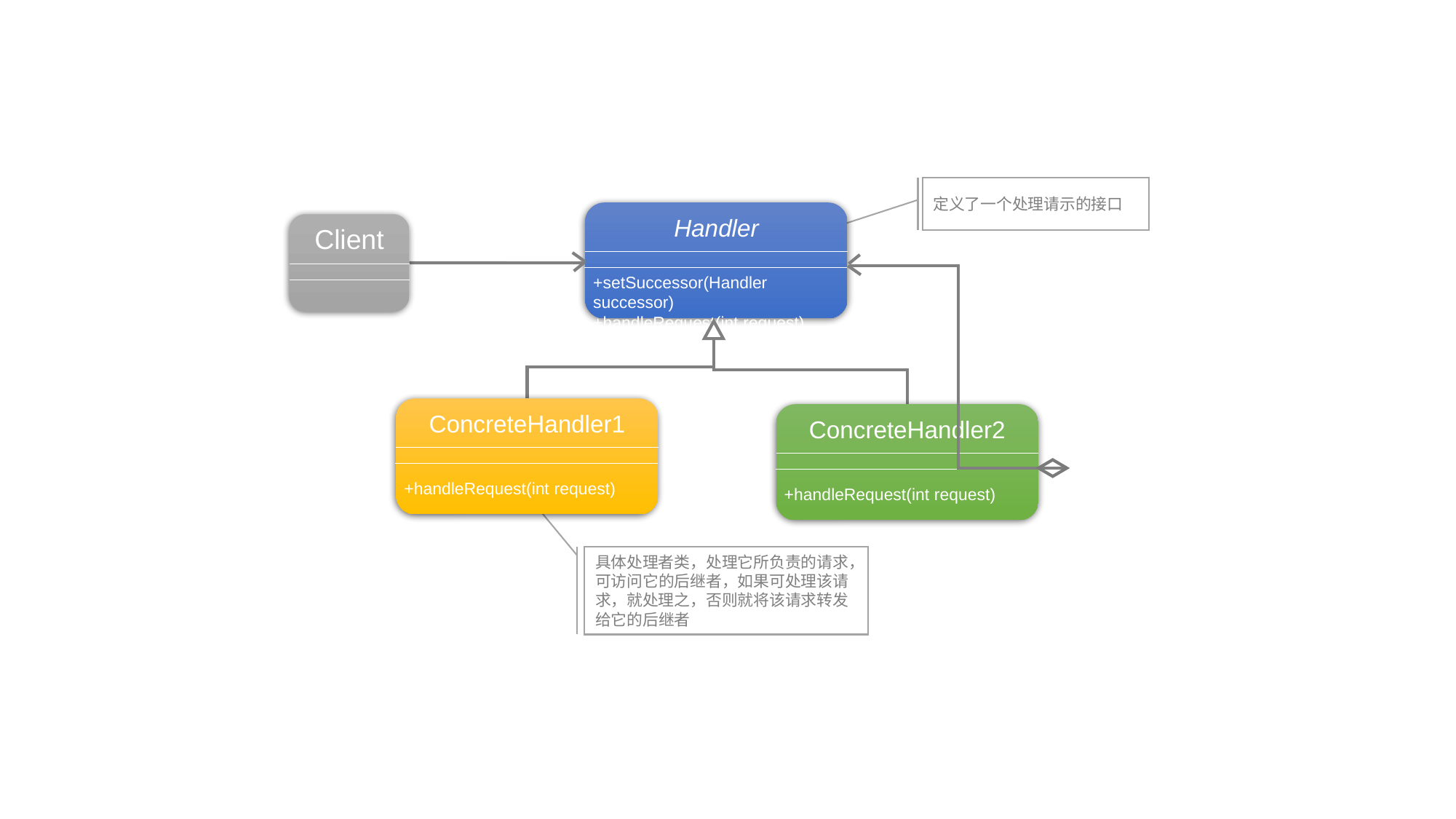

定义了一个处理请示的接口

Handler
+setSuccessor(Handler successor)
+handleRequest(int request)

Client

ConcreteHandler1
+handleRequest(int request)

ConcreteHandler2
+handleRequest(int request)
具体处理者类，处理它所负责的请求，可访问它的后继者，如果可处理该请求，就处理之，否则就将该请求转发给它的后继者